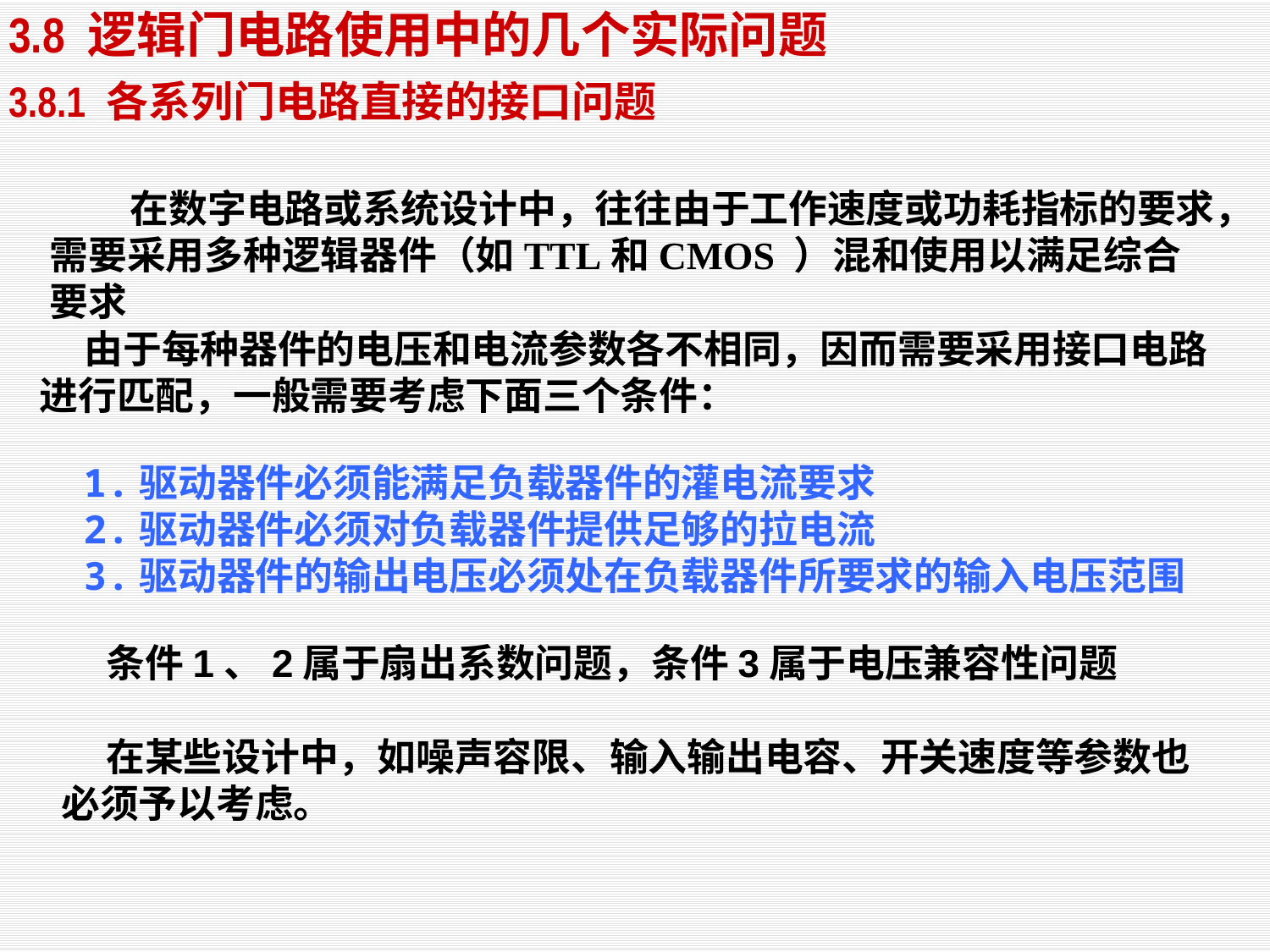

3.8 逻辑门电路使用中的几个实际问题
3.8.1 各系列门电路直接的接口问题
        在数字电路或系统设计中，往往由于工作速度或功耗指标的要求，需要采用多种逻辑器件（如TTL和CMOS ）混和使用以满足综合要求
    由于每种器件的电压和电流参数各不相同，因而需要采用接口电路进行匹配，一般需要考虑下面三个条件：
1.驱动器件必须能满足负载器件的灌电流要求
2.驱动器件必须对负载器件提供足够的拉电流
3.驱动器件的输出电压必须处在负载器件所要求的输入电压范围
    条件1、2属于扇出系数问题，条件3属于电压兼容性问题
    在某些设计中，如噪声容限、输入输出电容、开关速度等参数也必须予以考虑。